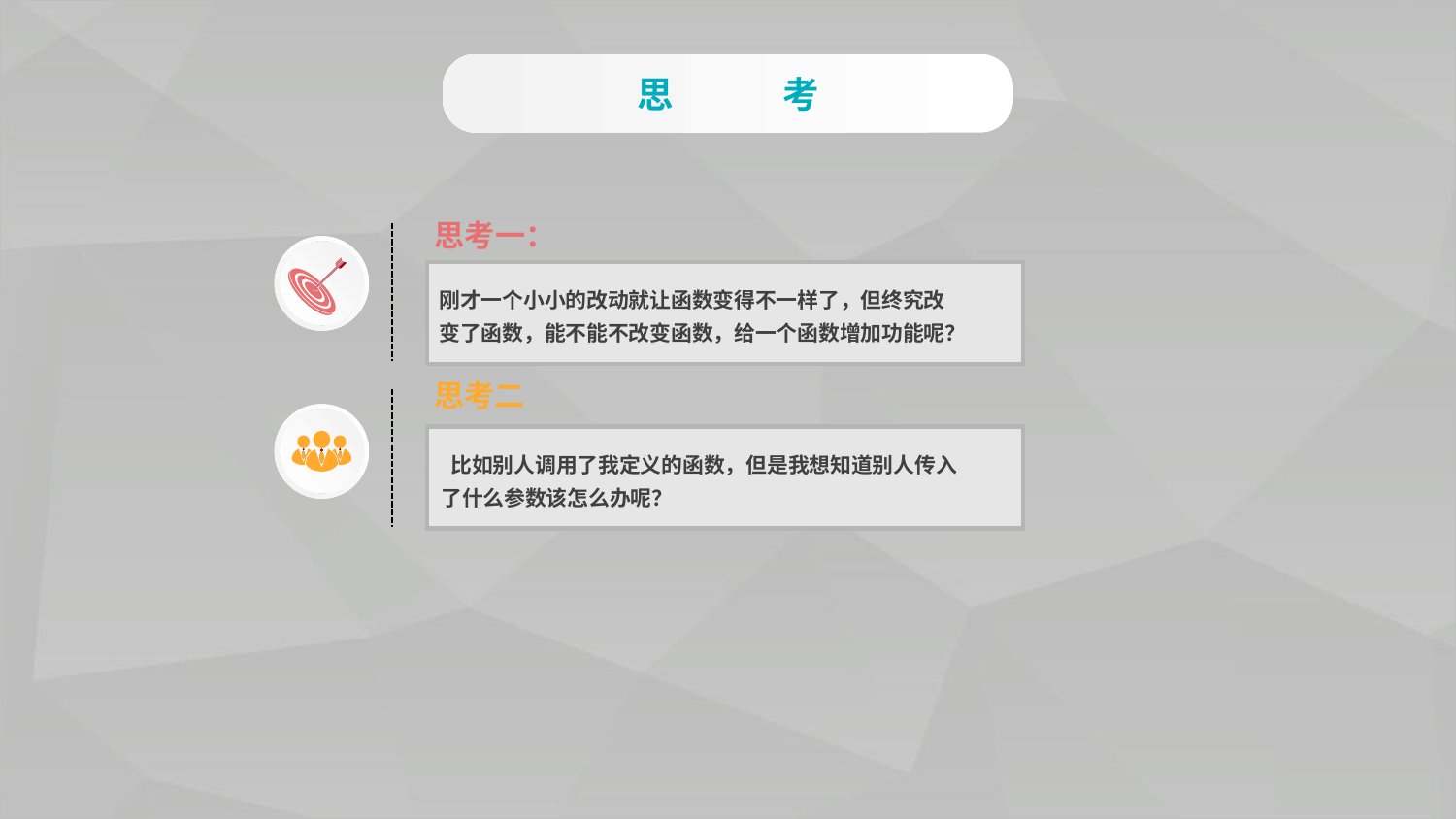

思	考
思考一：

刚才一个小小的改动就让函数变得不一样了，但终究改变了函数，能不能不改变函数，给一个函数增加功能呢？
思考二

 比如别人调用了我定义的函数，但是我想知道别人传入了什么参数该怎么办呢？